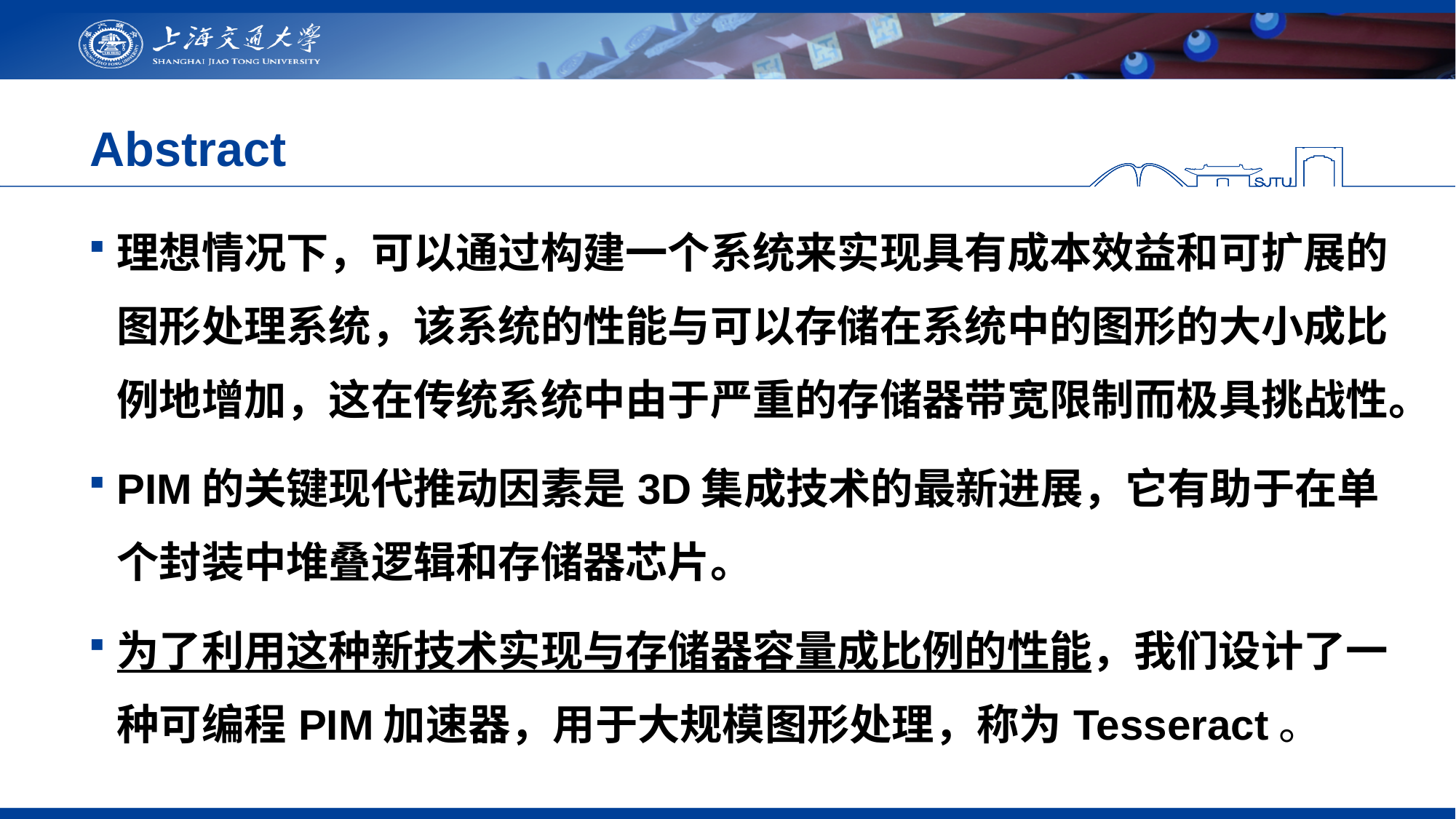

# Abstract
理想情况下，可以通过构建一个系统来实现具有成本效益和可扩展的图形处理系统，该系统的性能与可以存储在系统中的图形的大小成比例地增加，这在传统系统中由于严重的存储器带宽限制而极具挑战性。
PIM的关键现代推动因素是3D集成技术的最新进展，它有助于在单个封装中堆叠逻辑和存储器芯片。
为了利用这种新技术实现与存储器容量成比例的性能，我们设计了一种可编程PIM加速器，用于大规模图形处理，称为Tesseract。